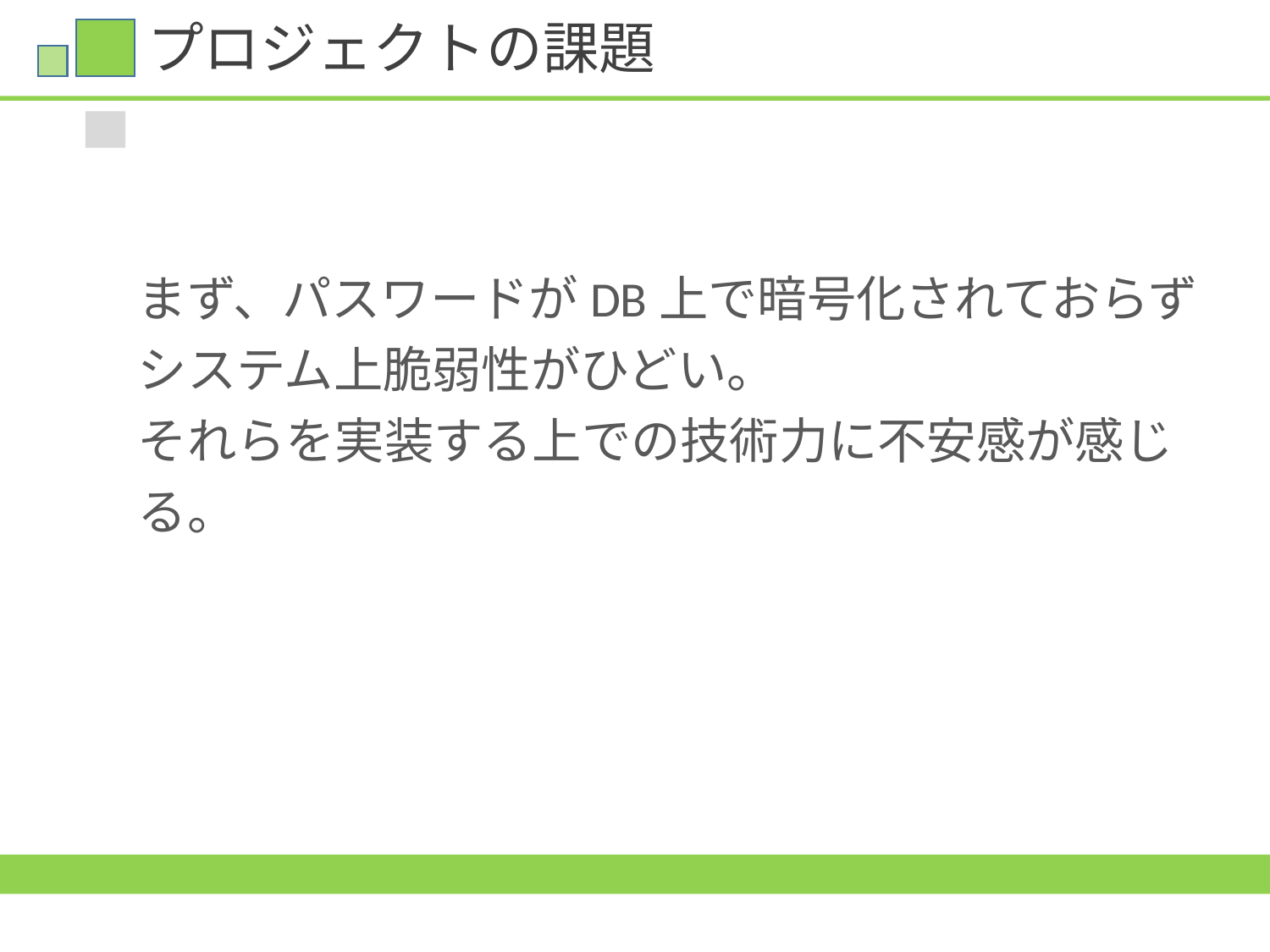

# プロジェクトの課題

まず、パスワードがDB上で暗号化されておらず
システム上脆弱性がひどい。
それらを実装する上での技術力に不安感が感じる。